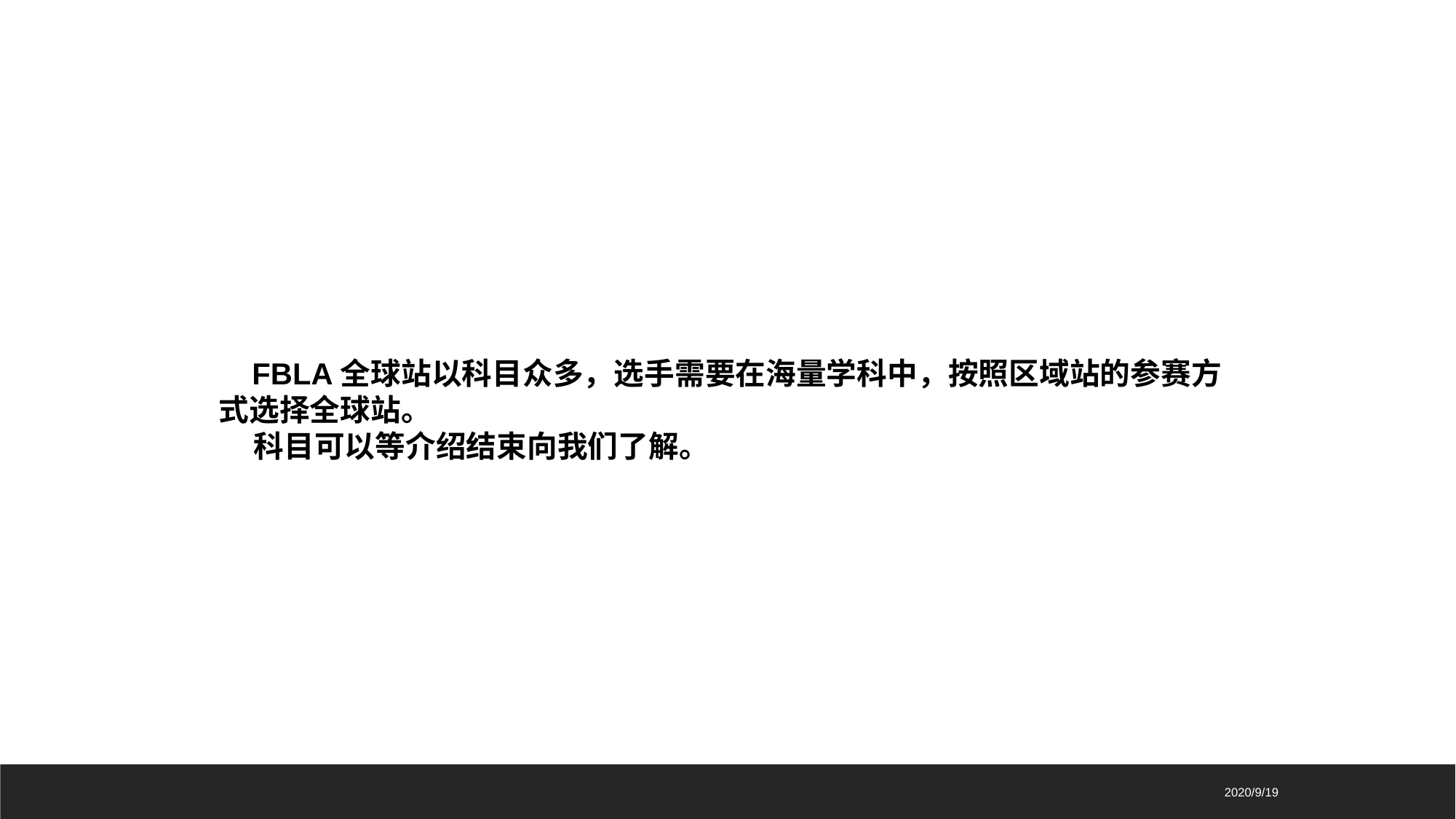

FBLA全球站以科目众多，选手需要在海量学科中，按照区域站的参赛方式选择全球站。
    科目可以等介绍结束向我们了解。
2020/9/19